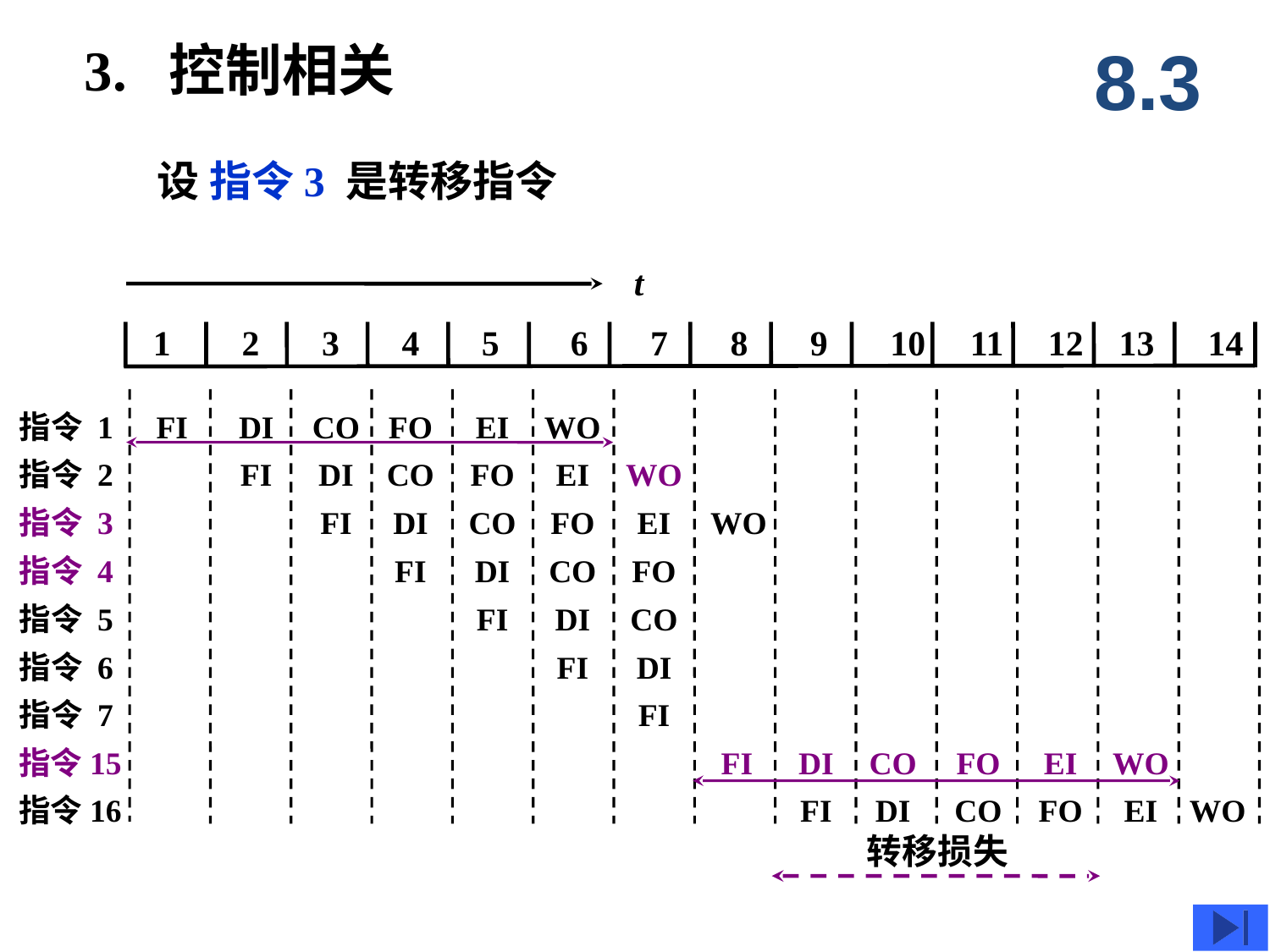

8.3
3.  控制相关
设 指令3 是转移指令
t

 1        2       3       4       5        6       7       8       9       10     11     12    13      14

指令 1
FI
DI
CO
FO
EI
WO

指令 2
FI
DI
CO
FO
EI
WO
指令 3
FI
DI
CO
FO
EI
WO
指令 4
FI
DI
CO
FO
指令 5
FI
DI
CO
指令 6
FI
DI
指令 7
FI
指令15
FI
DI
CO
FO
EI
WO

指令16
FI
DI
CO
FO
EI
WO
转移损失